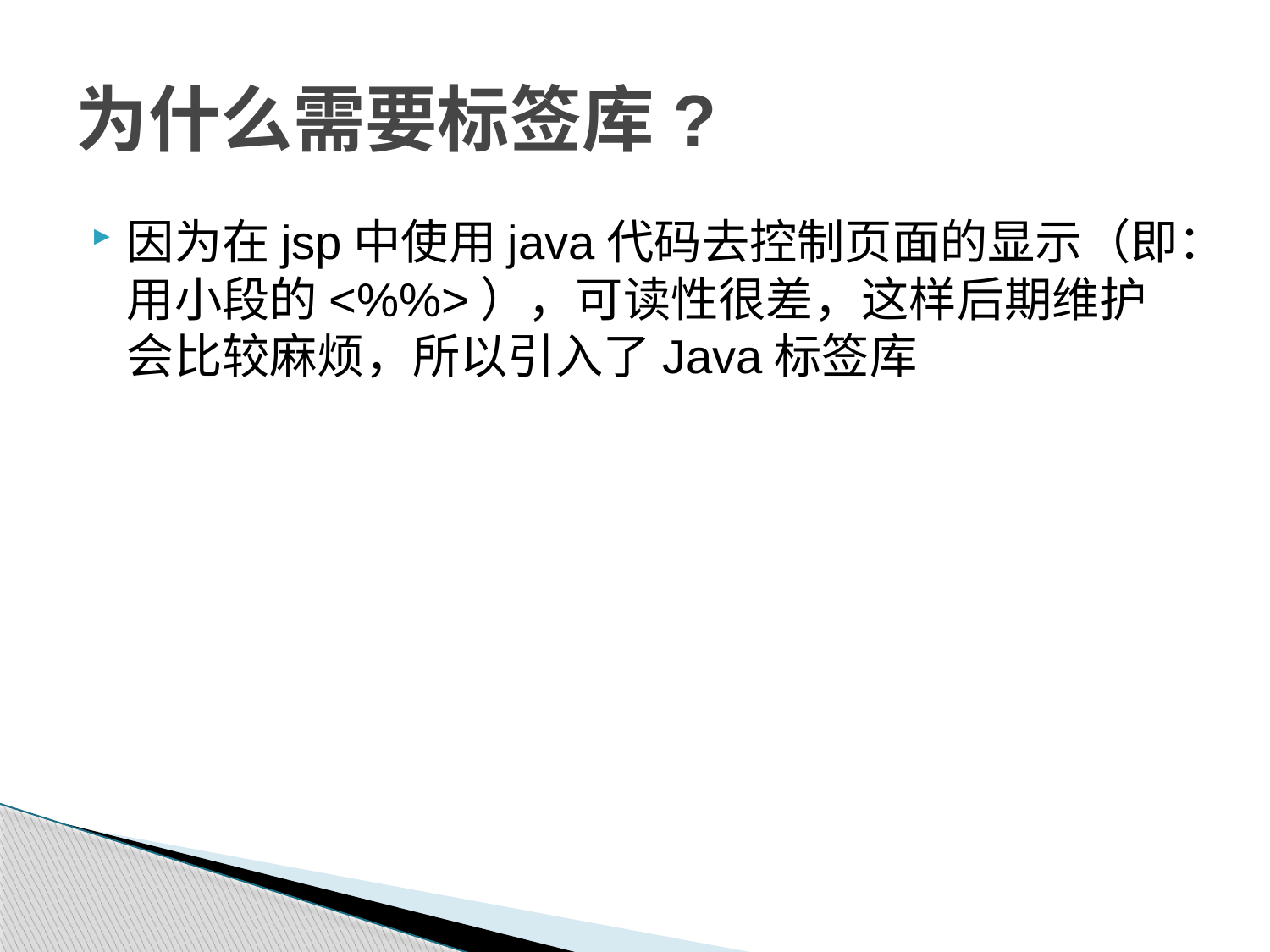

# 为什么需要标签库?
因为在jsp中使用java代码去控制页面的显示（即：用小段的<%%>），可读性很差，这样后期维护会比较麻烦，所以引入了Java标签库